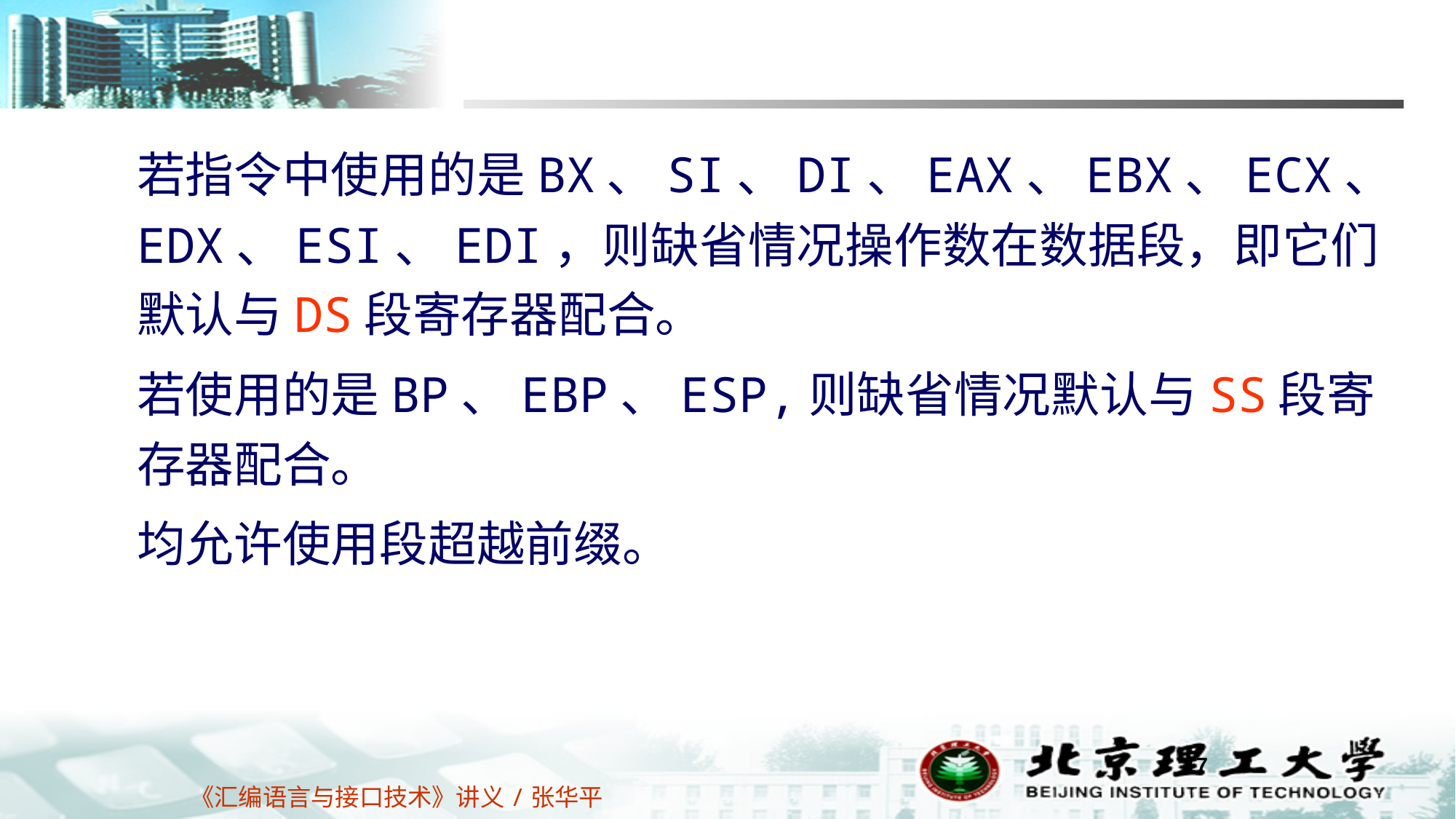

若指令中使用的是BX、SI、DI、EAX、EBX、ECX、EDX、ESI、EDI，则缺省情况操作数在数据段，即它们默认与DS段寄存器配合。
若使用的是BP、EBP、ESP,则缺省情况默认与SS段寄存器配合。
均允许使用段超越前缀。
17